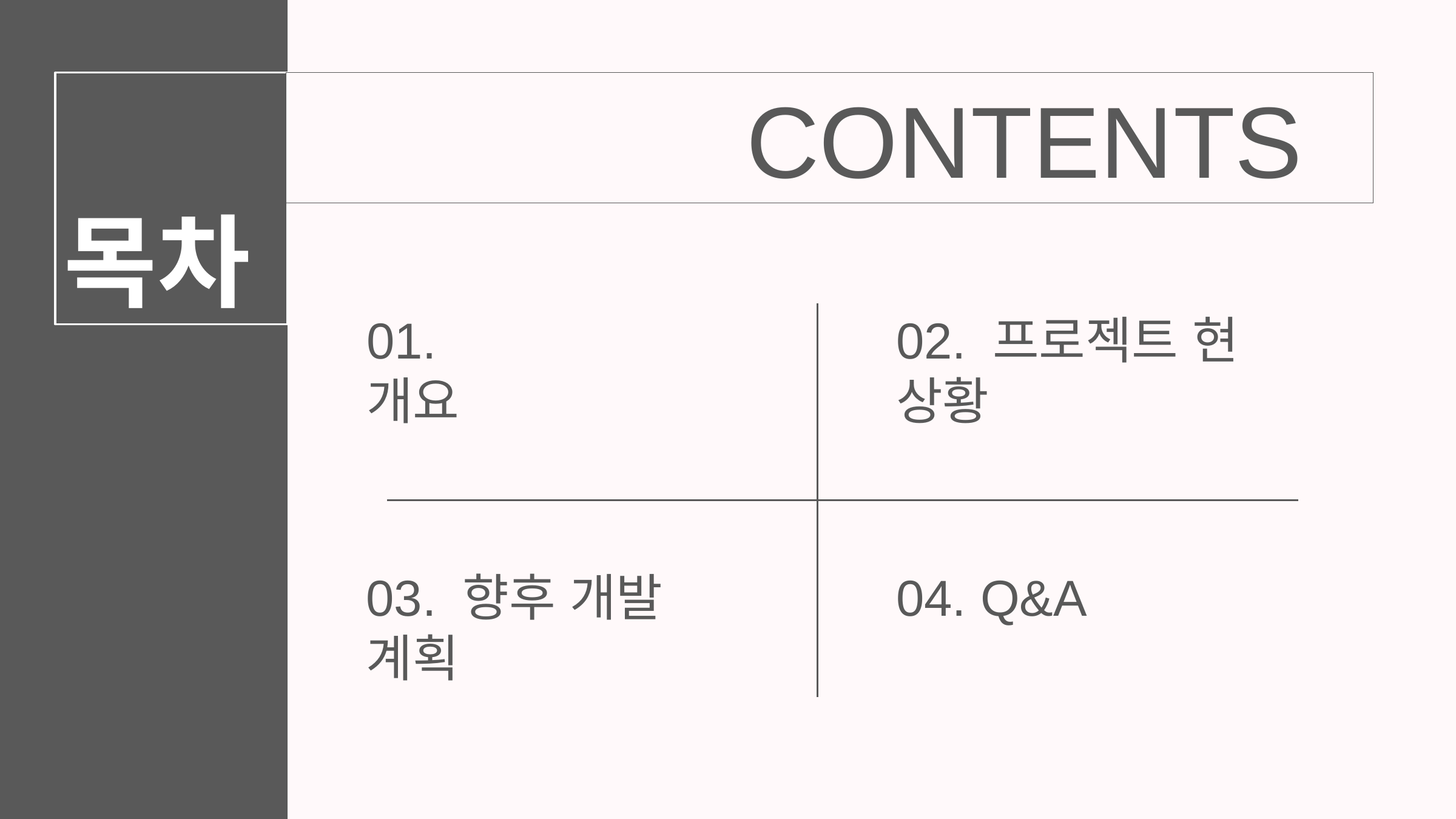

목차
                                  CONTENTS
01. 개요
02. 프로젝트 현 상황
03. 향후 개발 계획
04. Q&A